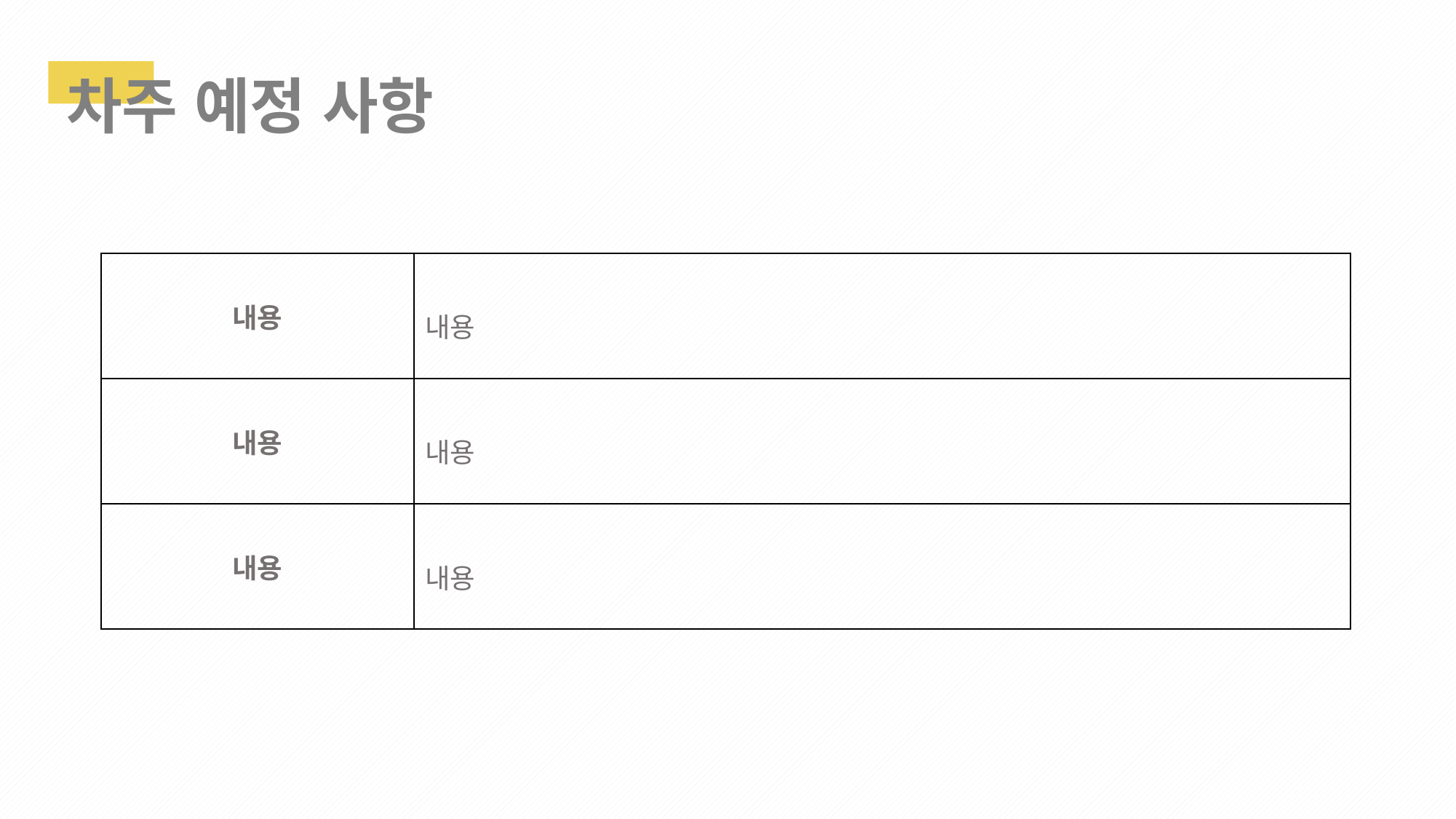

차주 예정 사항
| 내용 | 내용 |
| --- | --- |
| 내용 | 내용 |
| 내용 | 내용 |